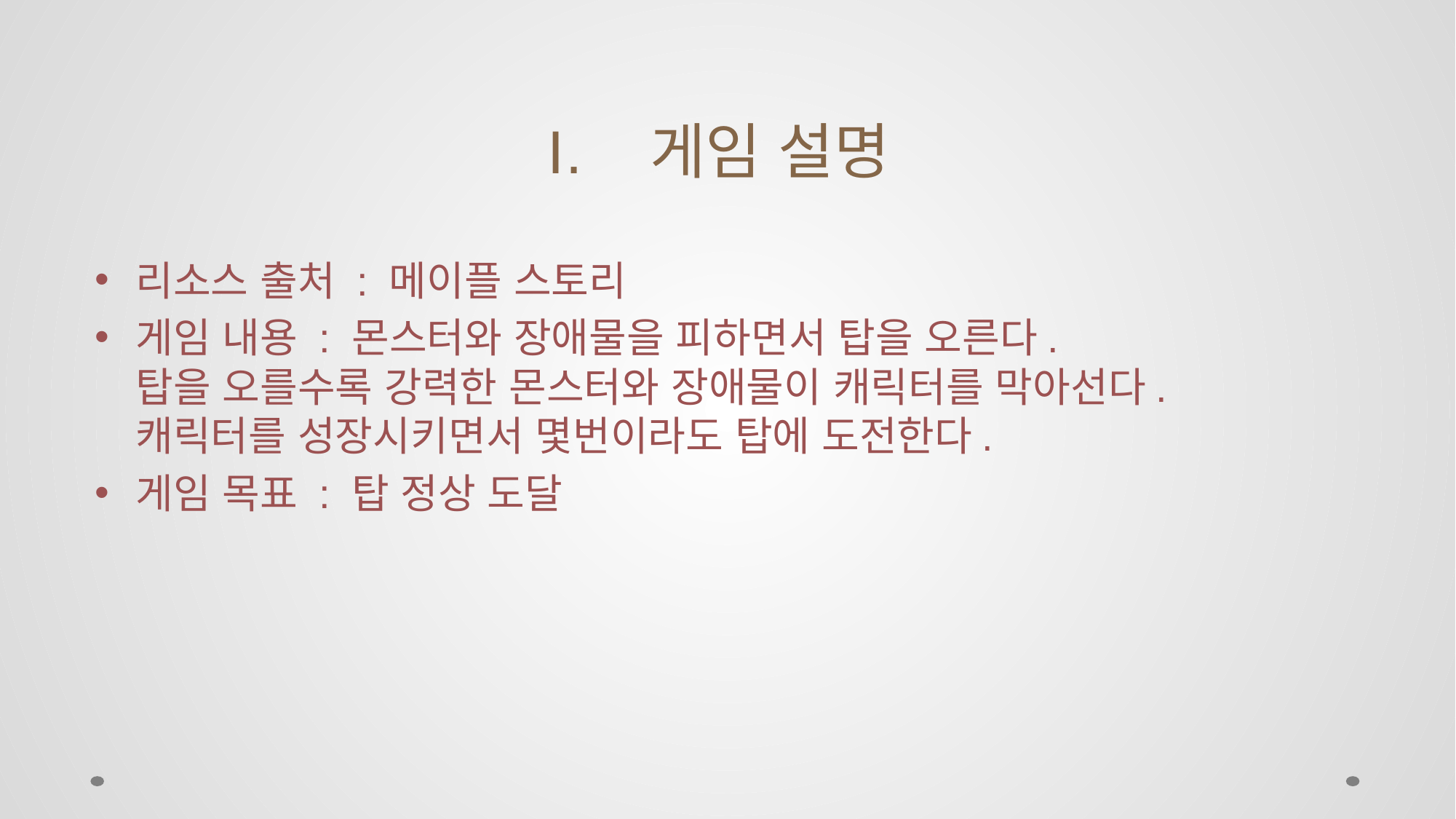

# 게임 설명
리소스 출처 : 메이플 스토리
게임 내용 : 몬스터와 장애물을 피하면서 탑을 오른다.
탑을 오를수록 강력한 몬스터와 장애물이 캐릭터를 막아선다.
캐릭터를 성장시키면서 몇번이라도 탑에 도전한다.
게임 목표 : 탑 정상 도달